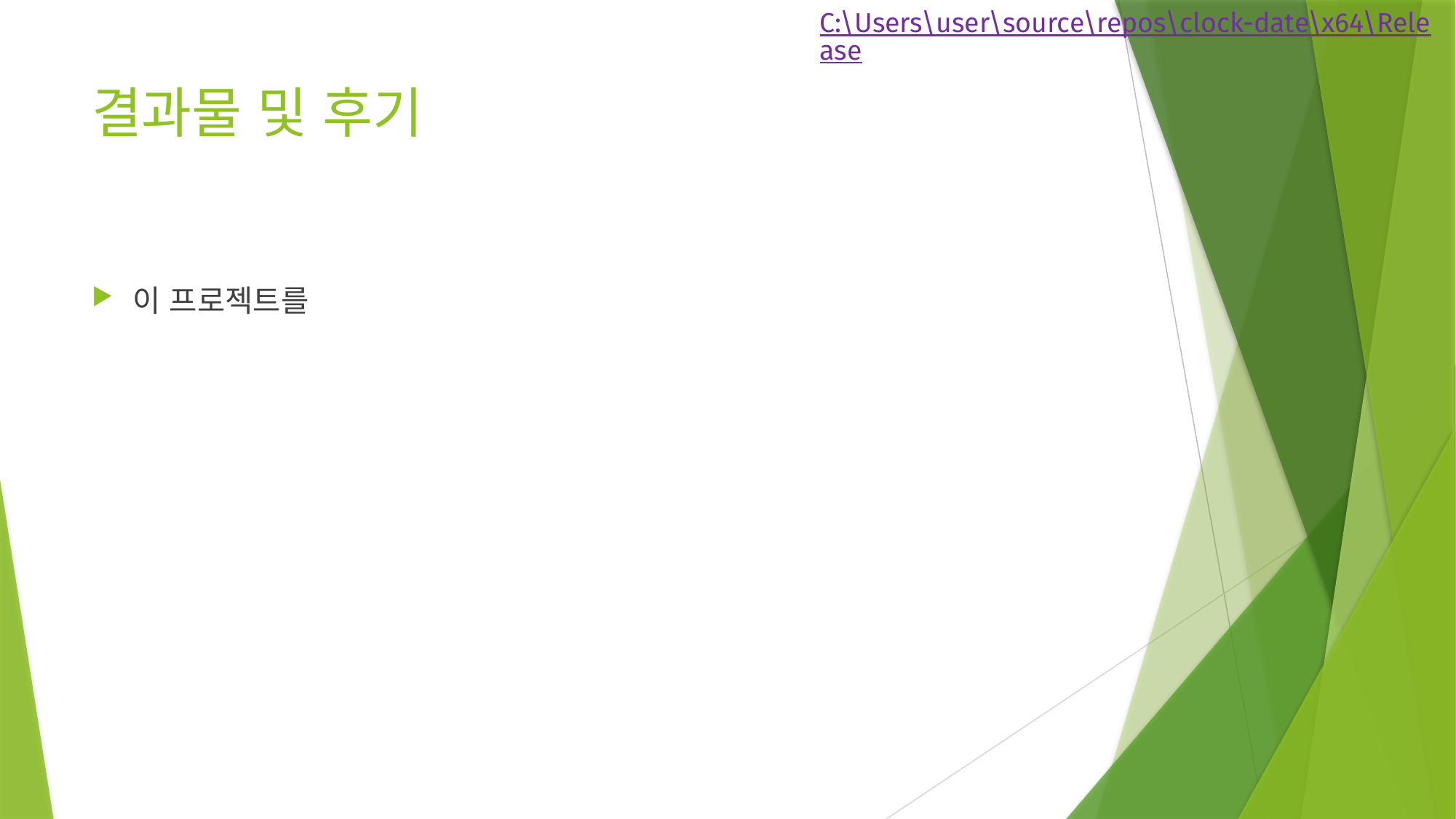

C:\Users\user\source\repos\clock-date\x64\Release
# 결과물 및 후기
이 프로젝트를